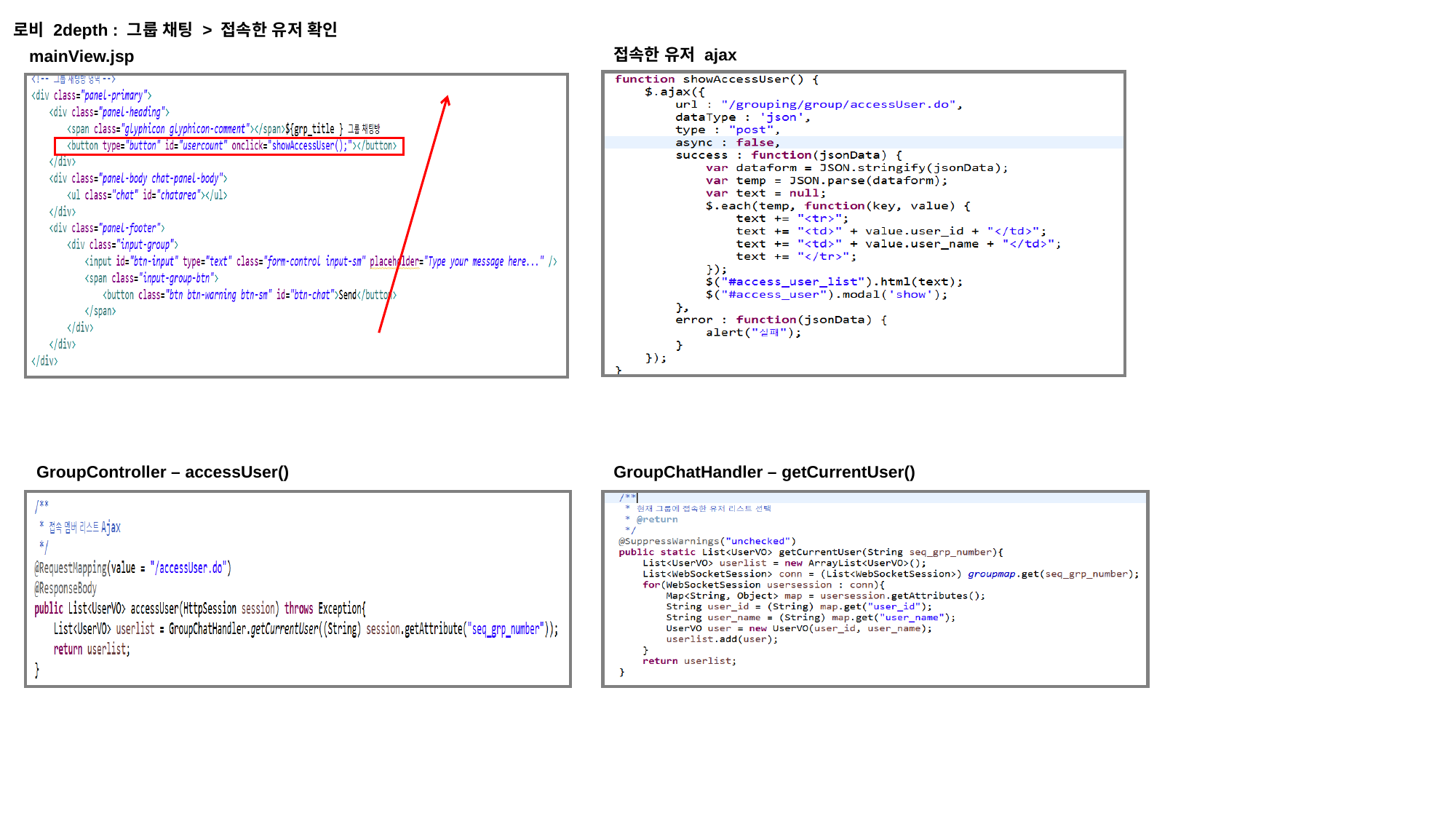

로비 2depth : 그룹 채팅 > 접속한 유저 확인
접속한 유저 ajax
mainView.jsp

GroupController – accessUser()
GroupChatHandler – getCurrentUser()